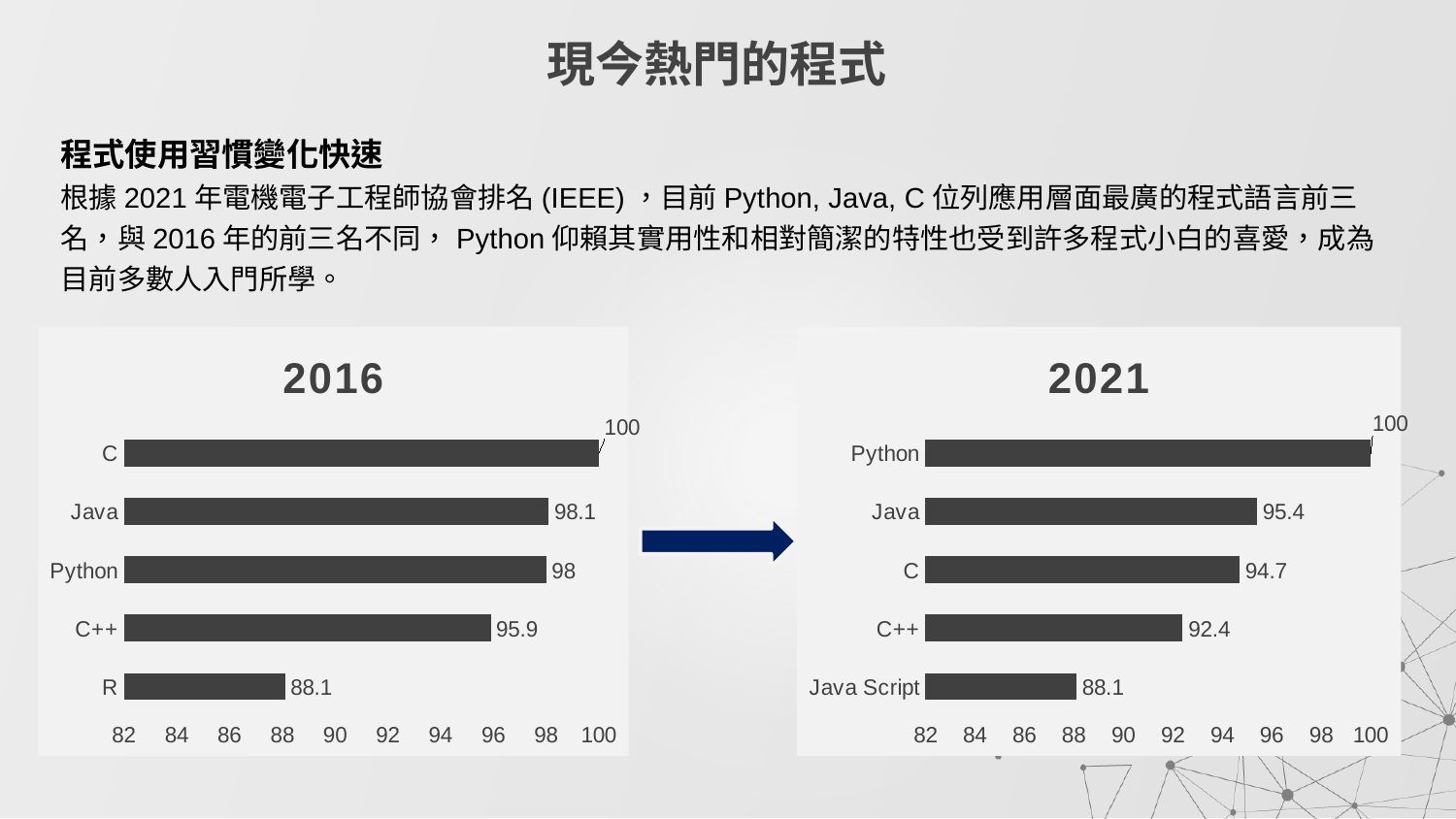

# 現今熱門的程式
程式使用習慣變化快速
根據2021年電機電子工程師協會排名(IEEE)，目前Python, Java, C位列應用層面最廣的程式語言前三名，與2016年的前三名不同，Python仰賴其實用性和相對簡潔的特性也受到許多程式小白的喜愛，成為目前多數人入門所學。

### Chart: 2016

| Category | Spectrum Ranking |
|---|---|
| R | 88.1 |
| C++ | 95.9 |
| Python | 98.0 |
| Java | 98.1 |
| C | 100.0 |

### Chart: 2021

| Category | Spectrum Ranking |
|---|---|
| Java Script | 88.1 |
| C++ | 92.4 |
| C | 94.7 |
| Java | 95.4 |
| Python | 100.0 |